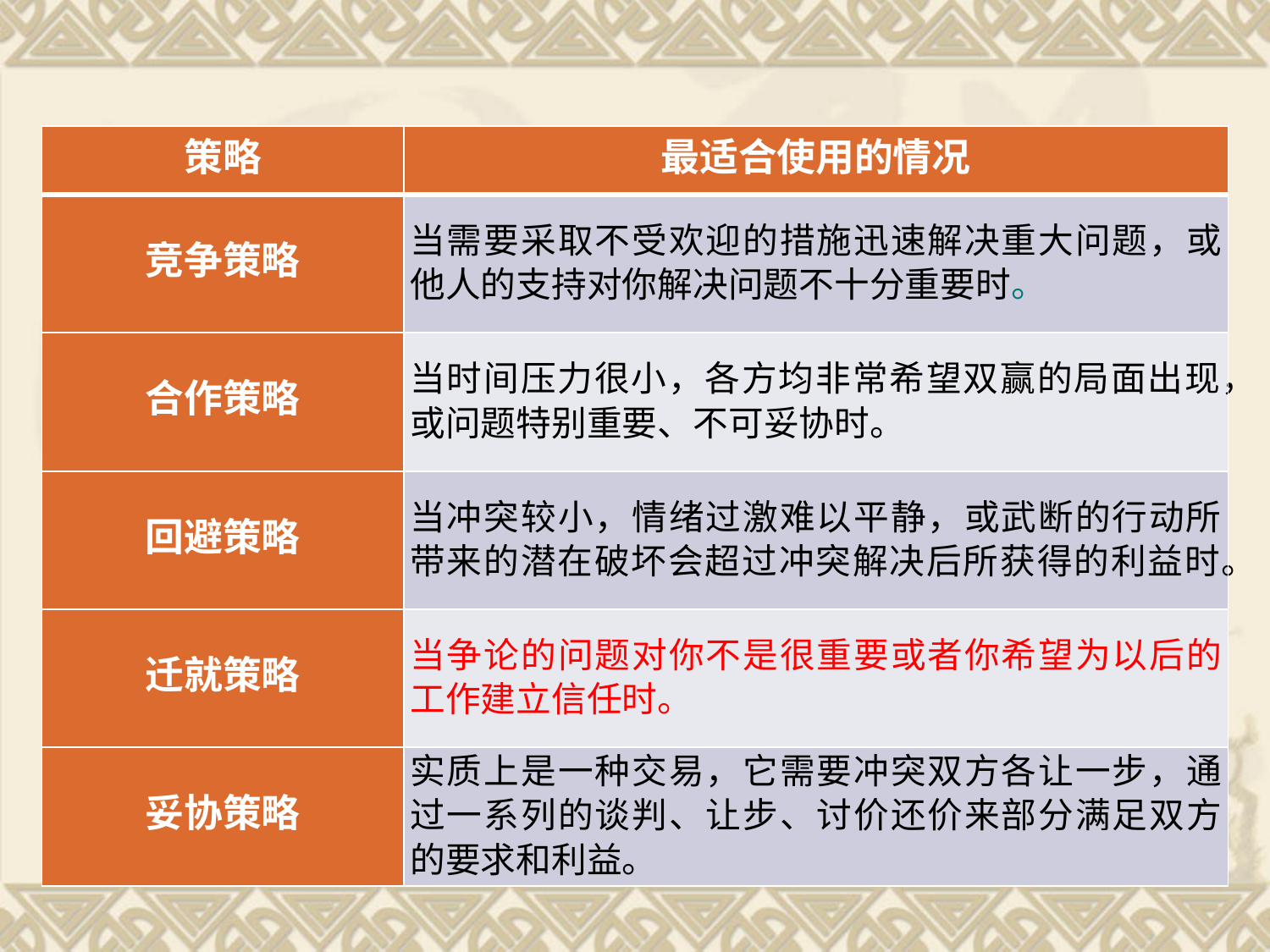

#
| 策略 | 最适合使用的情况 |
| --- | --- |
| 竞争策略 | 当需要采取不受欢迎的措施迅速解决重大问题，或他人的支持对你解决问题不十分重要时。 |
| 合作策略 | 当时间压力很小，各方均非常希望双赢的局面出现，或问题特别重要、不可妥协时。 |
| 回避策略 | 当冲突较小，情绪过激难以平静，或武断的行动所带来的潜在破坏会超过冲突解决后所获得的利益时。 |
| 迁就策略 | 当争论的问题对你不是很重要或者你希望为以后的工作建立信任时。 |
| 妥协策略 | 实质上是一种交易，它需要冲突双方各让一步，通过一系列的谈判、让步、讨价还价来部分满足双方的要求和利益。 |